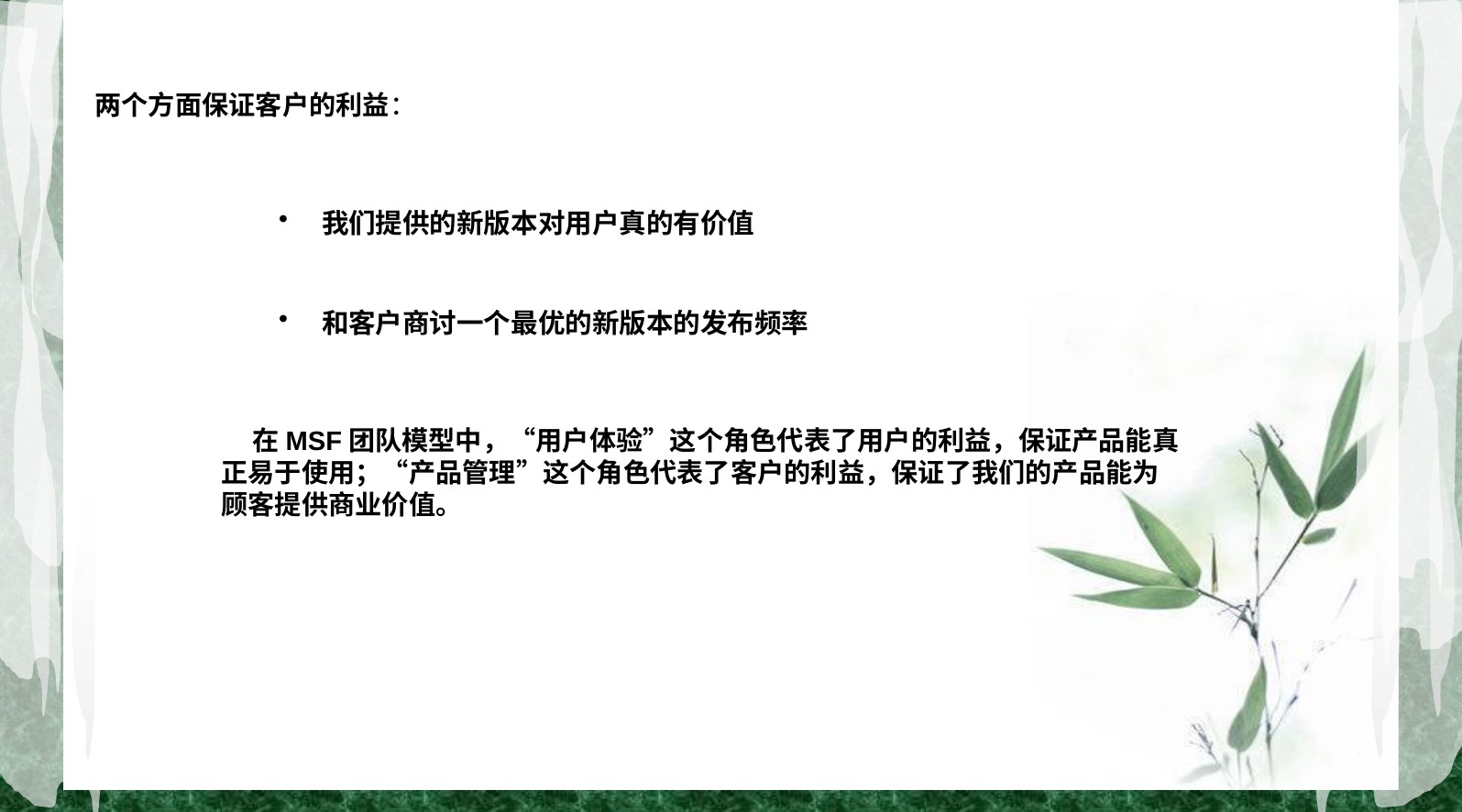

两个方面保证客户的利益：
我们提供的新版本对用户真的有价值
和客户商讨一个最优的新版本的发布频率
    在MSF团队模型中，“用户体验”这个角色代表了用户的利益，保证产品能真正易于使用；“产品管理”这个角色代表了客户的利益，保证了我们的产品能为顾客提供商业价值。